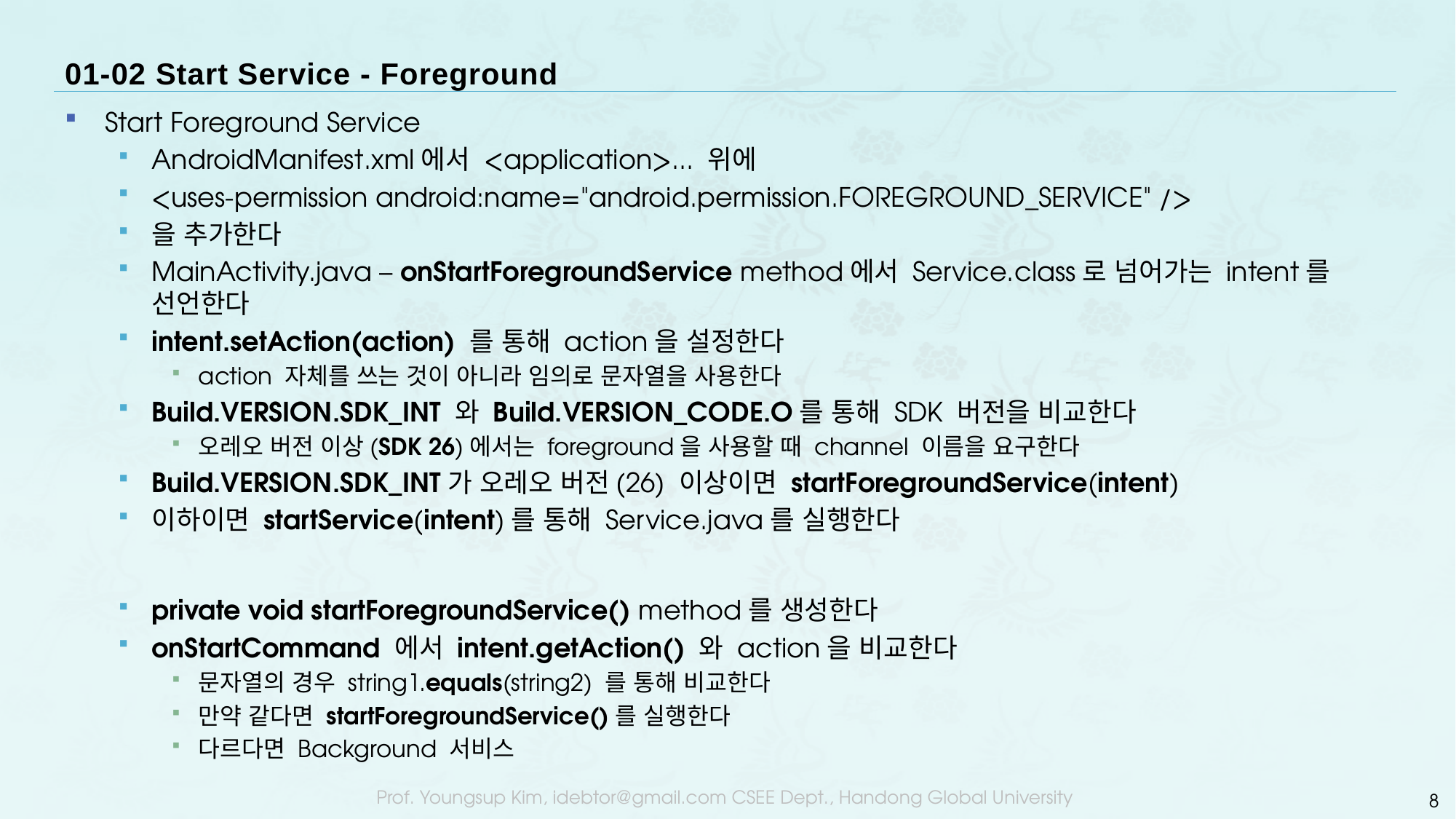

# 01-02 Start Service - Foreground
Start Foreground Service
AndroidManifest.xml에서 <application>... 위에
<uses-permission android:name="android.permission.FOREGROUND_SERVICE" />
을 추가한다
MainActivity.java – onStartForegroundService method에서 Service.class로 넘어가는 intent를 선언한다
intent.setAction(action) 를 통해 action을 설정한다
action 자체를 쓰는 것이 아니라 임의로 문자열을 사용한다
Build.VERSION.SDK_INT 와 Build.VERSION_CODE.O를 통해 SDK 버전을 비교한다
오레오 버전 이상(SDK 26)에서는 foreground을 사용할 때 channel 이름을 요구한다
Build.VERSION.SDK_INT가 오레오 버전(26) 이상이면 startForegroundService(intent)
이하이면 startService(intent)를 통해 Service.java를 실행한다

private void startForegroundService() method를 생성한다
onStartCommand 에서 intent.getAction() 와 action을 비교한다
문자열의 경우 string1.equals(string2) 를 통해 비교한다
만약 같다면 startForegroundService()를 실행한다
다르다면 Background 서비스

8